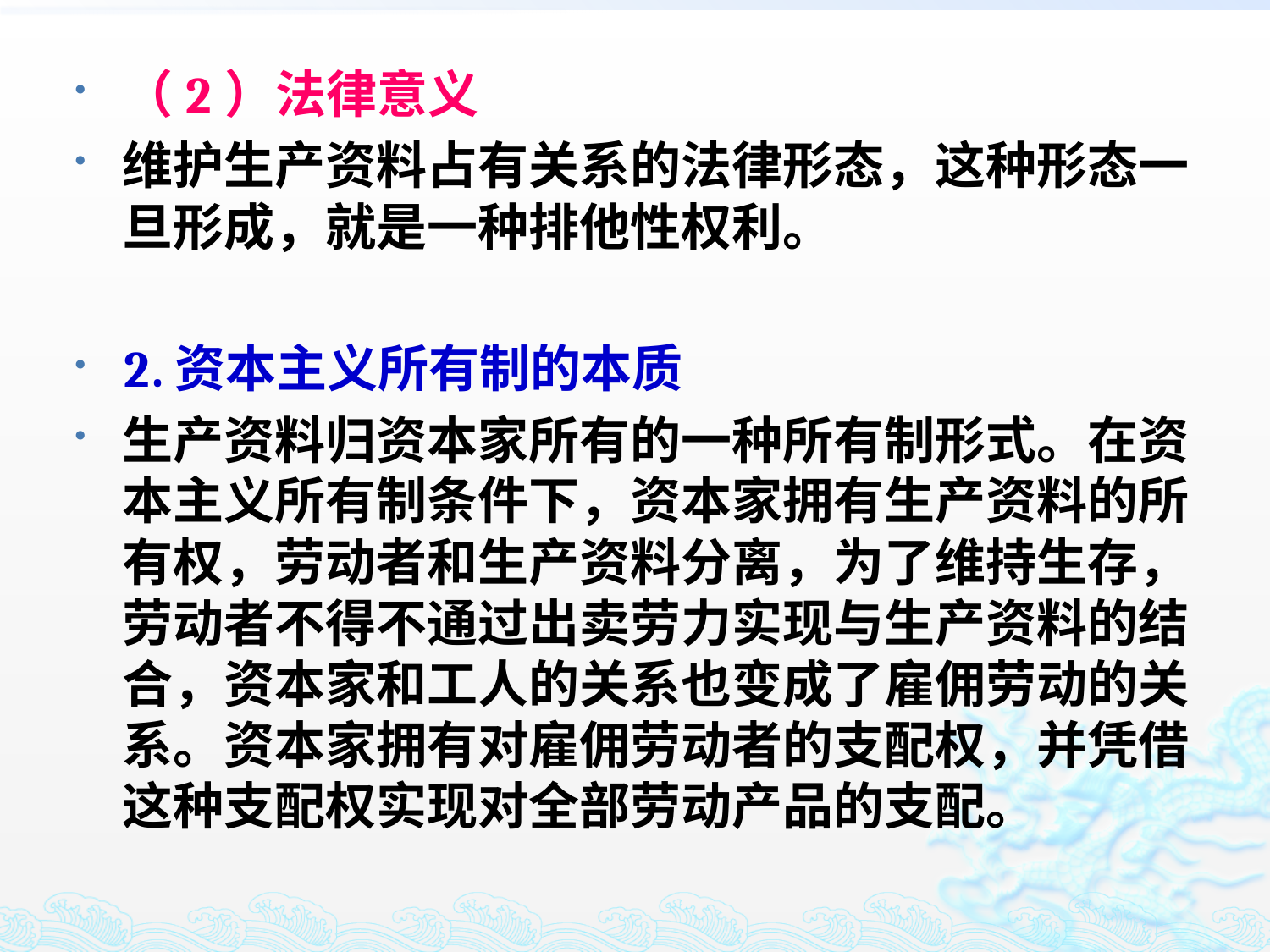

（2）法律意义
维护生产资料占有关系的法律形态，这种形态一旦形成，就是一种排他性权利。

2.资本主义所有制的本质
生产资料归资本家所有的一种所有制形式。在资本主义所有制条件下，资本家拥有生产资料的所有权，劳动者和生产资料分离，为了维持生存，劳动者不得不通过出卖劳力实现与生产资料的结合，资本家和工人的关系也变成了雇佣劳动的关系。资本家拥有对雇佣劳动者的支配权，并凭借这种支配权实现对全部劳动产品的支配。